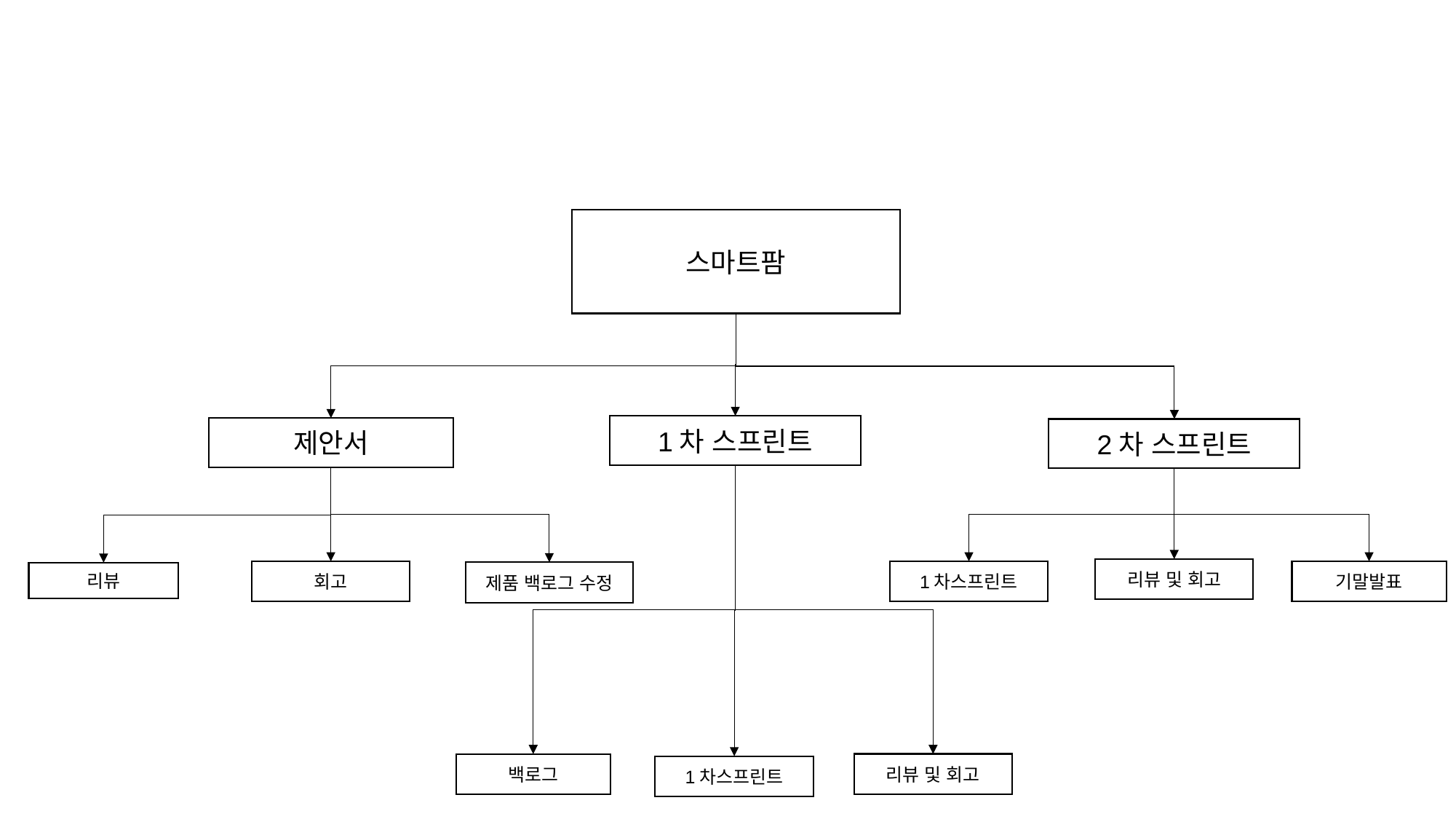

스마트팜
1차 스프린트
제안서
2차 스프린트
리뷰 및 회고
회고
1차스프린트
기말발표
제품 백로그 수정
리뷰
리뷰 및 회고
백로그
1차스프린트